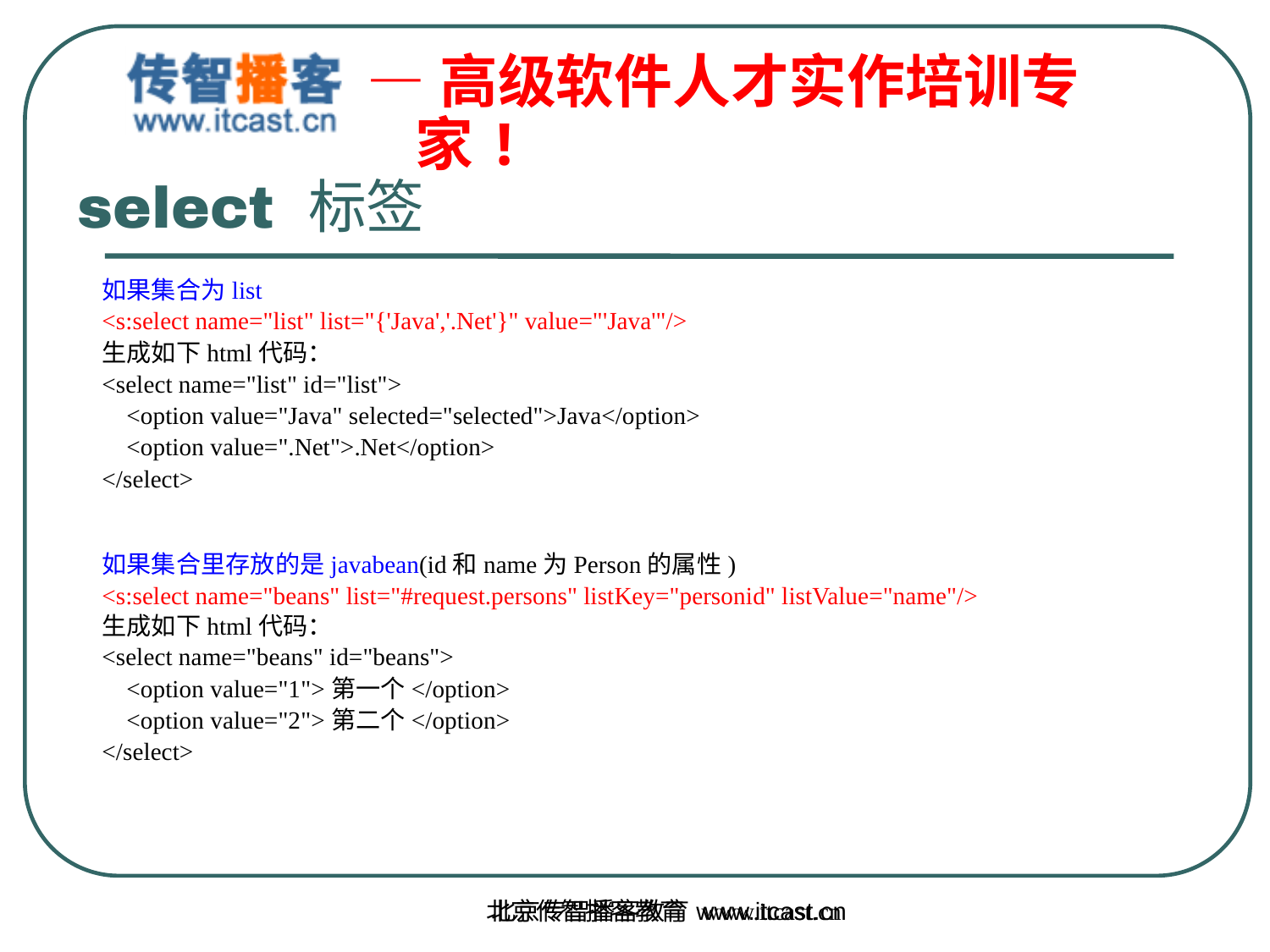

select 标签
如果集合为list
<s:select name="list" list="{'Java','.Net'}" value="'Java'"/>
生成如下html代码：
<select name="list" id="list">
    <option value="Java" selected="selected">Java</option>
    <option value=".Net">.Net</option>
</select>

如果集合里存放的是javabean(id和name为Person的属性)
<s:select name="beans" list="#request.persons" listKey="personid" listValue="name"/>
生成如下html代码：
<select name="beans" id="beans">
    <option value="1">第一个</option>
    <option value="2">第二个</option>
</select>
北京传智播客教育 www.itcast.cn
北京传智播客教育 www.itcast.cn